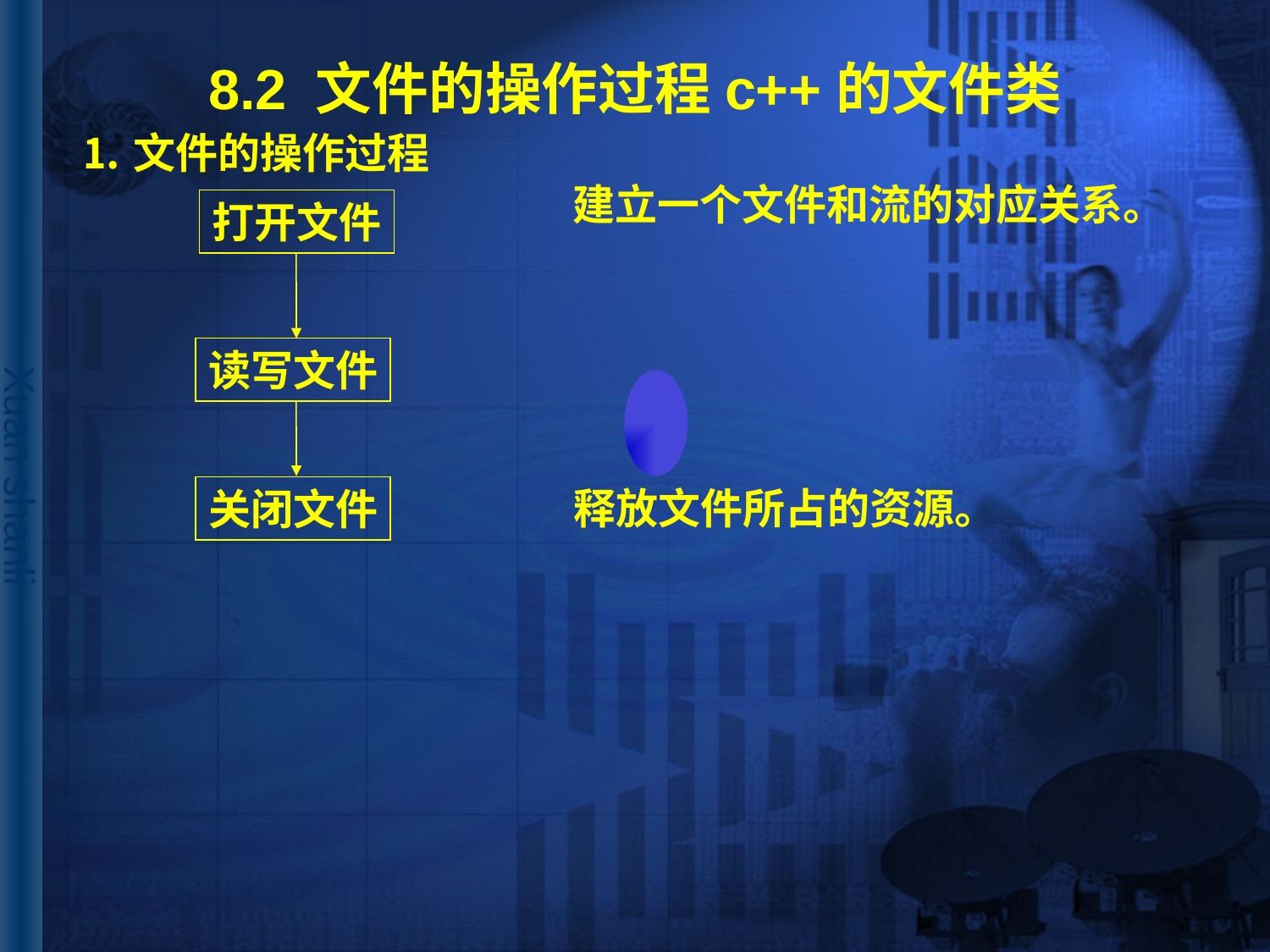

# 8.2 文件的操作过程c++的文件类
    ⒈文件的操作过程
       建立一个文件和流的对应关系。
打开文件

读写文件

关闭文件
释放文件所占的资源。